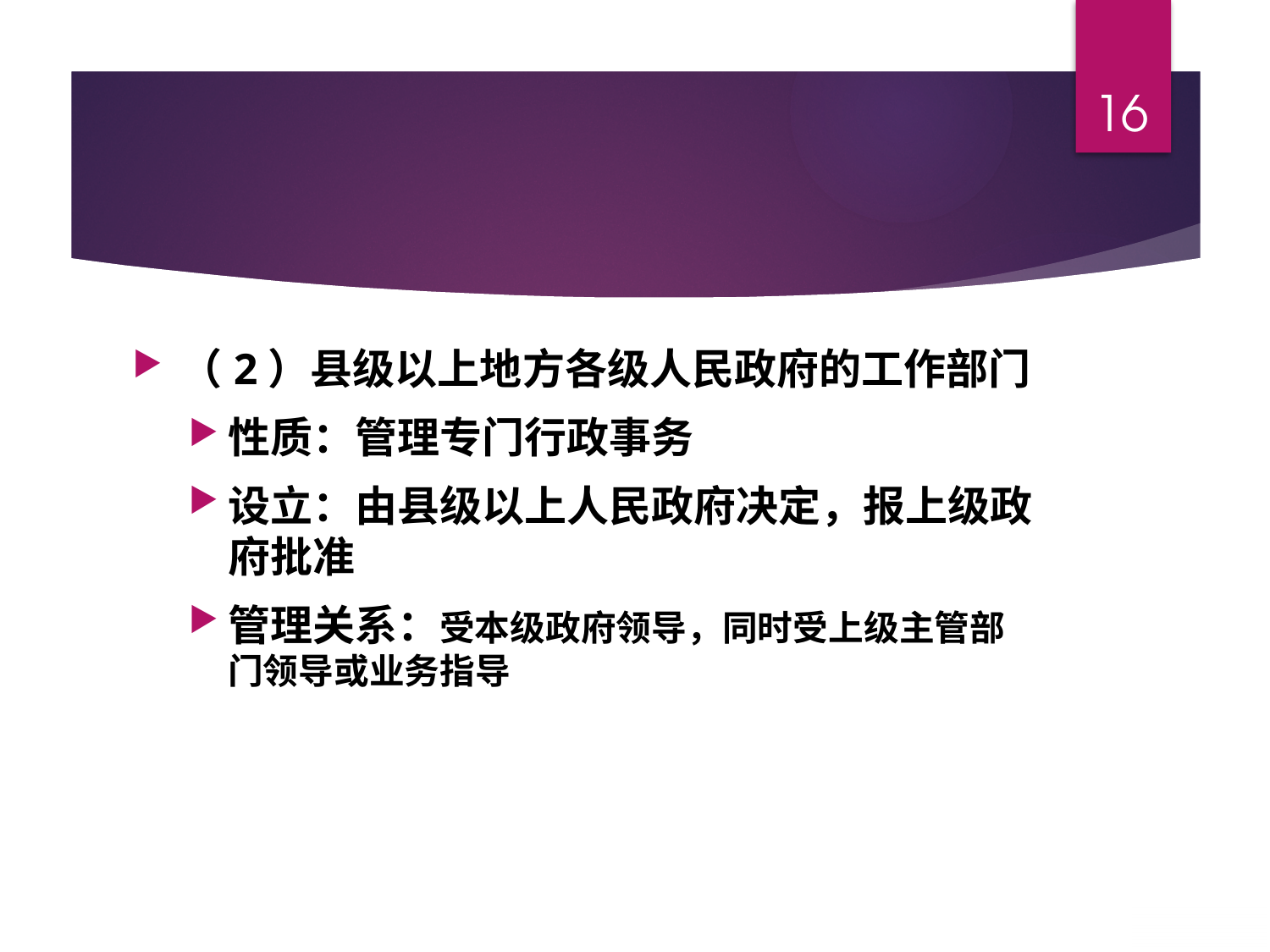

16
#
（2）县级以上地方各级人民政府的工作部门
性质：管理专门行政事务
设立：由县级以上人民政府决定，报上级政府批准
管理关系：受本级政府领导，同时受上级主管部门领导或业务指导